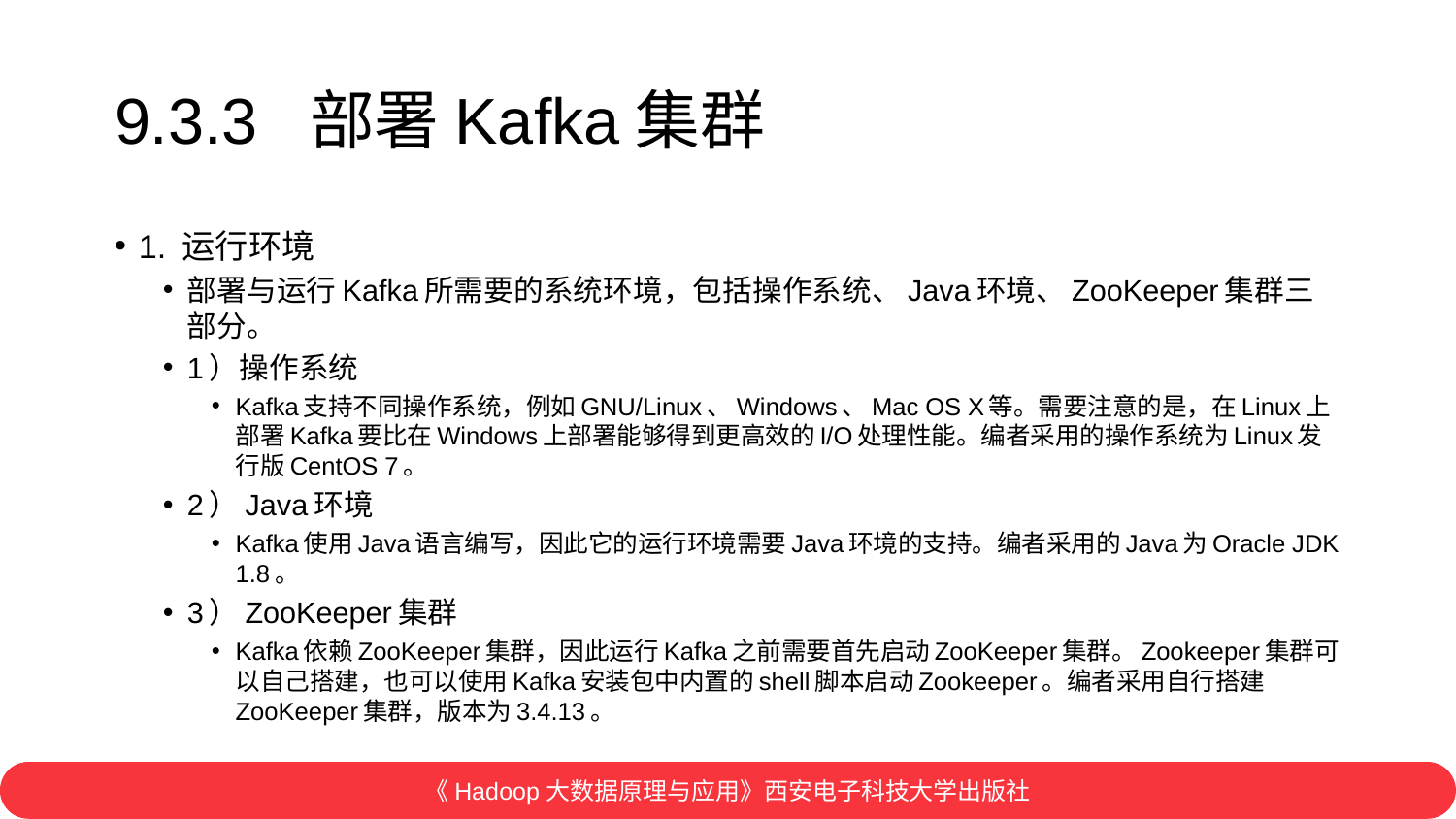

# 9.3.3  部署Kafka集群
1. 运行环境
部署与运行Kafka所需要的系统环境，包括操作系统、Java环境、ZooKeeper集群三部分。
1）操作系统
Kafka支持不同操作系统，例如GNU/Linux、Windows、Mac OS X等。需要注意的是，在Linux上部署Kafka要比在Windows上部署能够得到更高效的I/O处理性能。编者采用的操作系统为Linux发行版CentOS 7。
2）Java环境
Kafka使用Java语言编写，因此它的运行环境需要Java环境的支持。编者采用的Java为Oracle JDK 1.8。
3）ZooKeeper集群
Kafka依赖ZooKeeper集群，因此运行Kafka之前需要首先启动ZooKeeper集群。Zookeeper集群可以自己搭建，也可以使用Kafka安装包中内置的shell脚本启动Zookeeper。编者采用自行搭建ZooKeeper集群，版本为3.4.13。